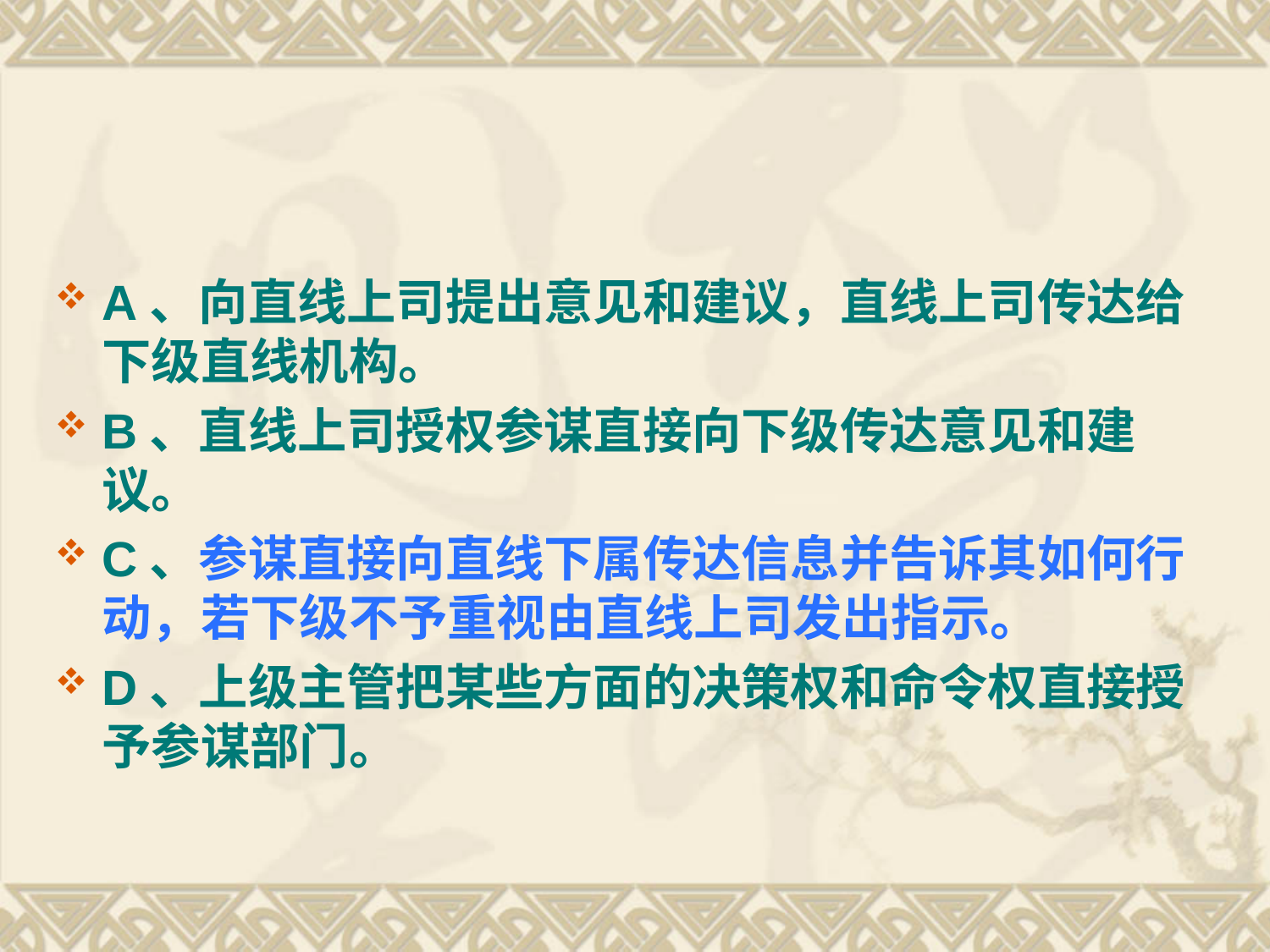

#
A、向直线上司提出意见和建议，直线上司传达给下级直线机构。
B、直线上司授权参谋直接向下级传达意见和建议。
C、参谋直接向直线下属传达信息并告诉其如何行动，若下级不予重视由直线上司发出指示。
D、上级主管把某些方面的决策权和命令权直接授予参谋部门。